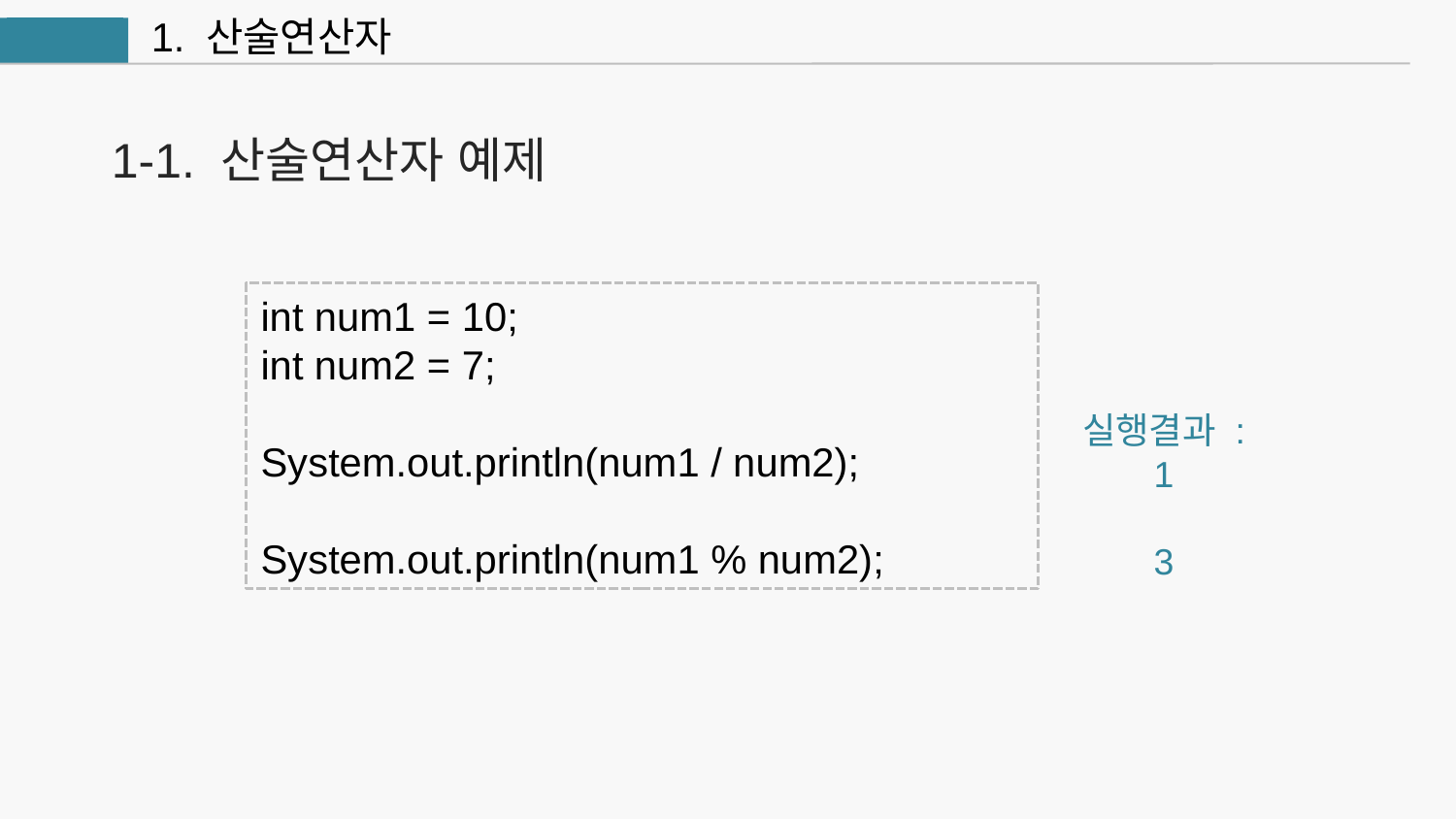

1. 산술연산자

연산자
1-1. 산술연산자 예제
int num1 = 10;
int num2 = 7;

System.out.println(num1 / num2);

System.out.println(num1 % num2);
실행결과 :
1

3